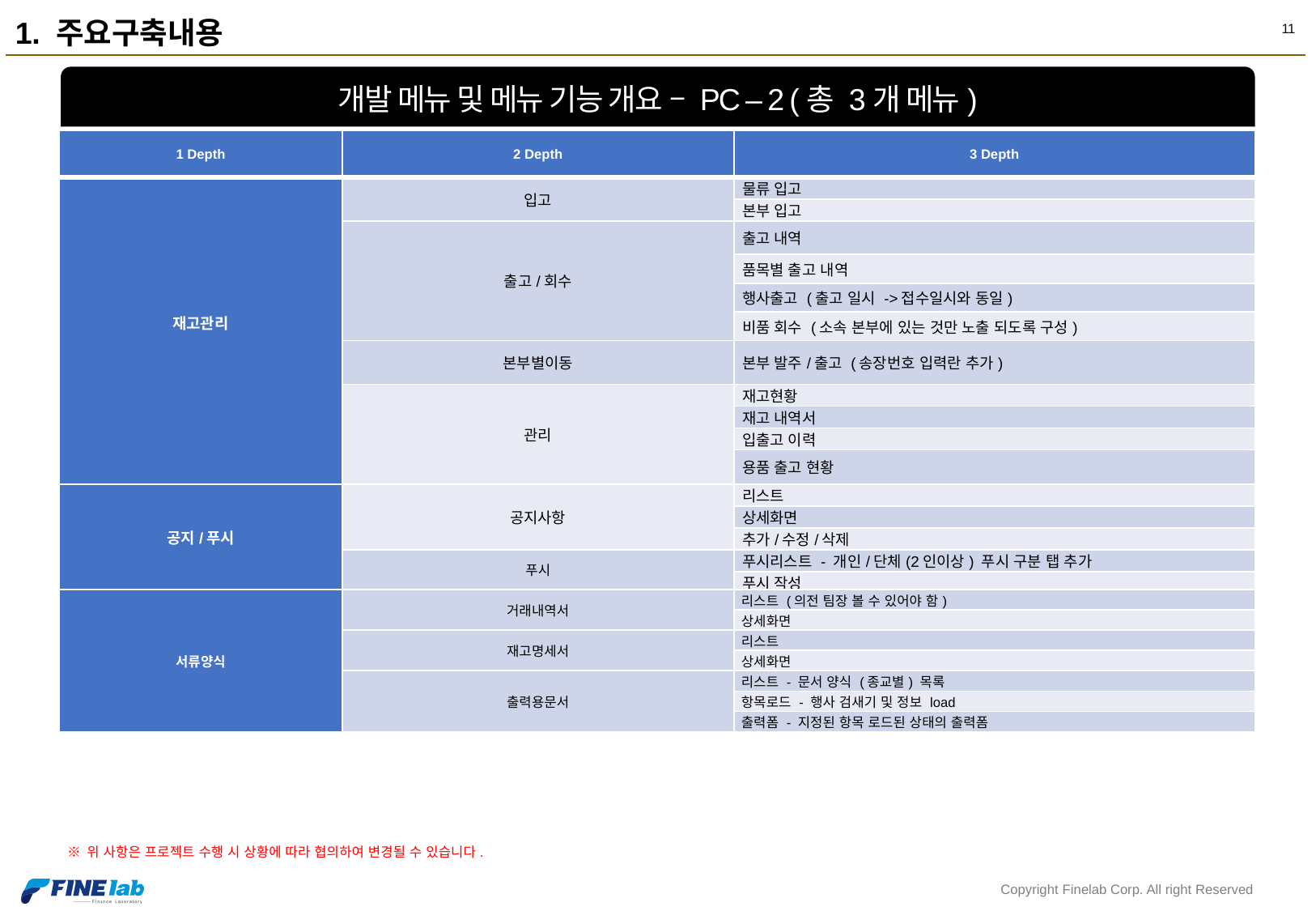

1. 주요구축내용
개발 메뉴 및 메뉴 기능 개요 – PC – 2 (총 3개 메뉴)
| 1 Depth | 2 Depth | 3 Depth |
| --- | --- | --- |
| 재고관리 | 입고 | 물류 입고 |
|  |  | 본부 입고 |
|  | 출고/회수 | 출고 내역 |
|  |  | 품목별 출고 내역 |
|  |  | 행사출고 (출고 일시 ->접수일시와 동일) |
|  |  | 비품 회수 (소속 본부에 있는 것만 노출 되도록 구성) |
|  | 본부별이동 | 본부 발주/출고 (송장번호 입력란 추가) |
|  | 관리 | 재고현황 |
|  |  | 재고 내역서 |
|  |  | 입출고 이력 |
|  |  | 용품 출고 현황 |
| 공지/푸시 | 공지사항 | 리스트 |
|  |  | 상세화면 |
|  |  | 추가/수정/삭제 |
|  | 푸시 | 푸시리스트 - 개인/단체(2인이상) 푸시 구분 탭 추가 |
|  |  | 푸시 작성 |
| 서류양식 | 거래내역서 | 리스트 (의전 팀장 볼 수 있어야 함) |
|  |  | 상세화면 |
|  | 재고명세서 | 리스트 |
|  |  | 상세화면 |
|  | 출력용문서 | 리스트 - 문서 양식 (종교별) 목록 |
|  |  | 항목로드 - 행사 검새기 및 정보 load |
|  |  | 출력폼 - 지정된 항목 로드된 상태의 출력폼 |
※ 위 사항은 프로젝트 수행 시 상황에 따라 협의하여 변경될 수 있습니다.